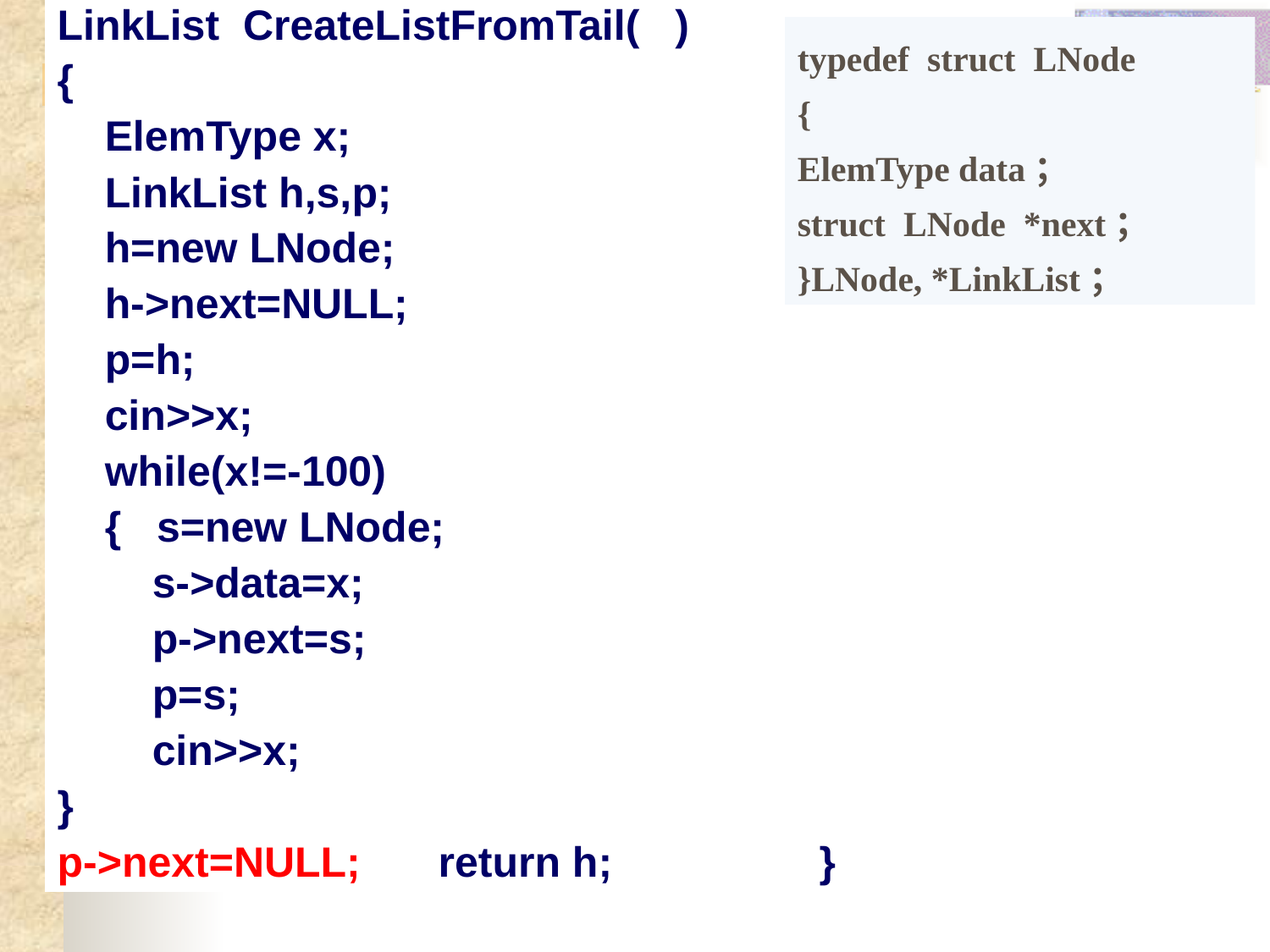

LinkList  CreateListFromTail(   )
{
    ElemType x;
    LinkList h,s,p;
    h=new LNode;
    h->next=NULL;
    p=h;
    cin>>x;
    while(x!=-100)
    {   s=new LNode;
        s->data=x;
        p->next=s;
        p=s;
        cin>>x;
}
p->next=NULL;	return h;		}
typedef  struct  LNode
{
ElemType data；
struct  LNode  *next；
}LNode, *LinkList；
② 建立单链表
尾插法建表
算法